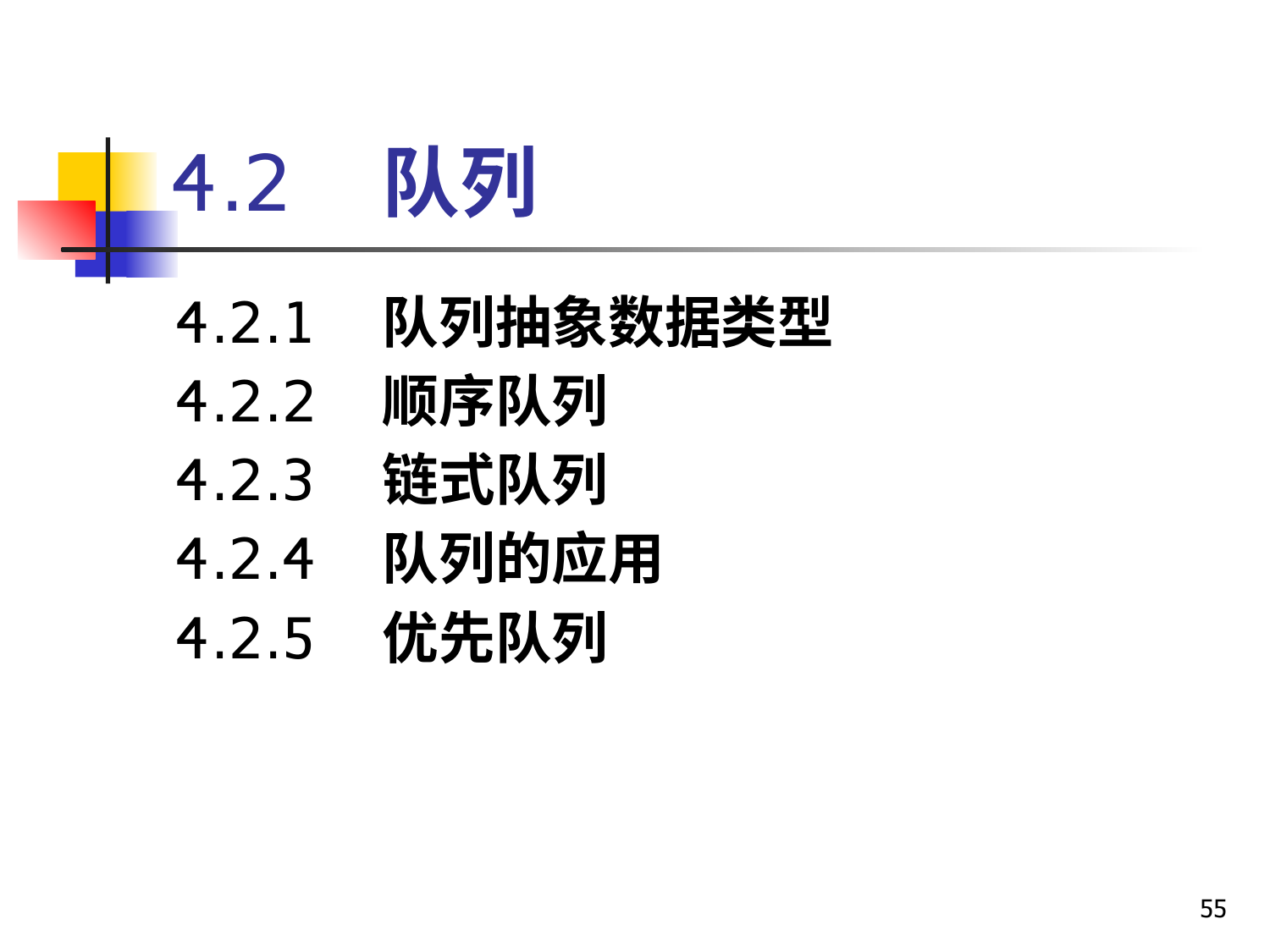

# 4.2   队列
4.2.1   队列抽象数据类型
4.2.2   顺序队列
4.2.3   链式队列
4.2.4   队列的应用
4.2.5   优先队列

55